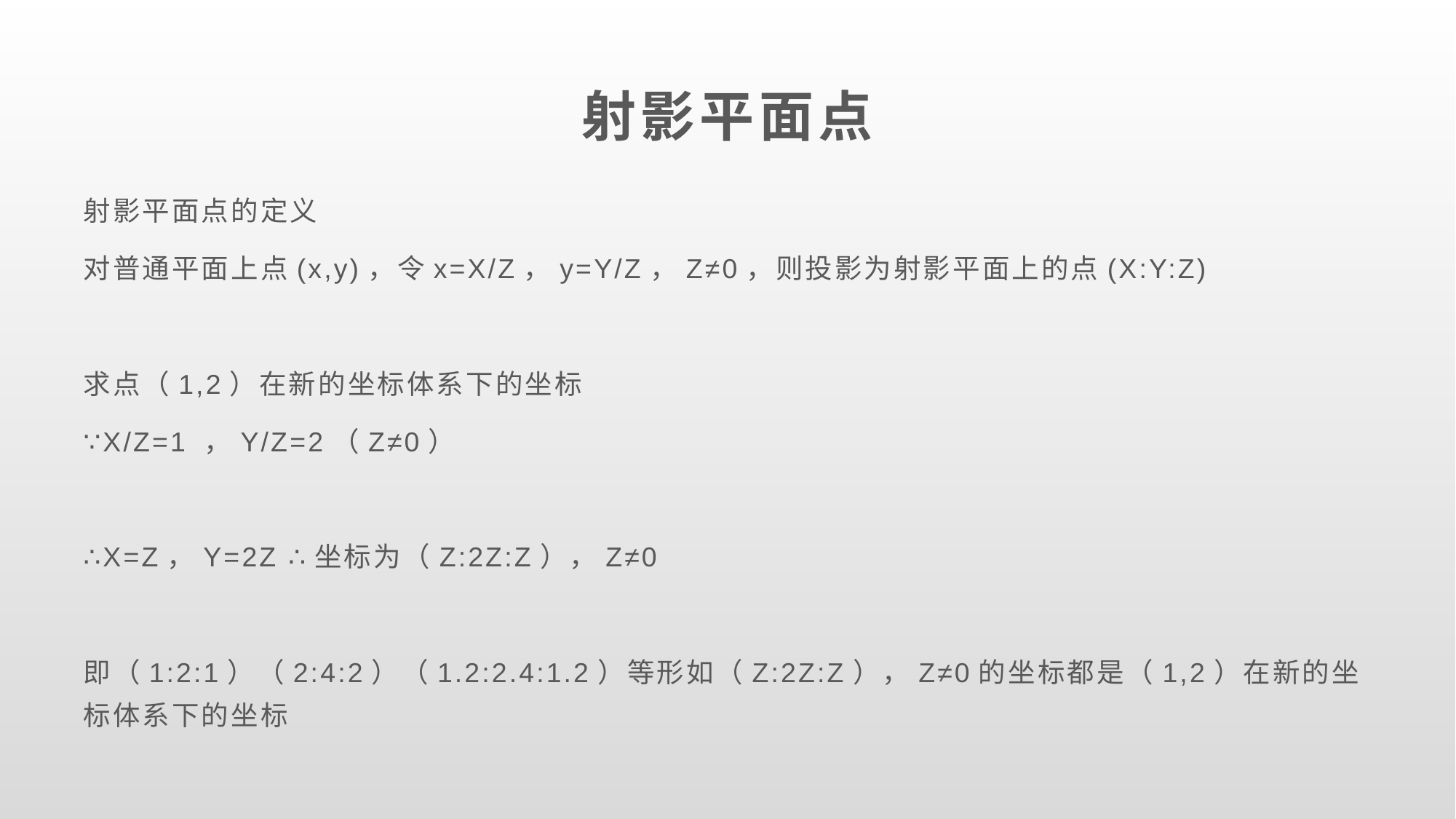

# 射影平面点
射影平面点的定义
对普通平面上点(x,y)，令x=X/Z，y=Y/Z，Z≠0，则投影为射影平面上的点(X:Y:Z)

求点（1,2）在新的坐标体系下的坐标
∵X/Z=1 ，Y/Z=2（Z≠0）

∴X=Z，Y=2Z ∴坐标为（Z:2Z:Z），Z≠0

即（1:2:1）（2:4:2）（1.2:2.4:1.2）等形如（Z:2Z:Z），Z≠0的坐标都是（1,2）在新的坐标体系下的坐标